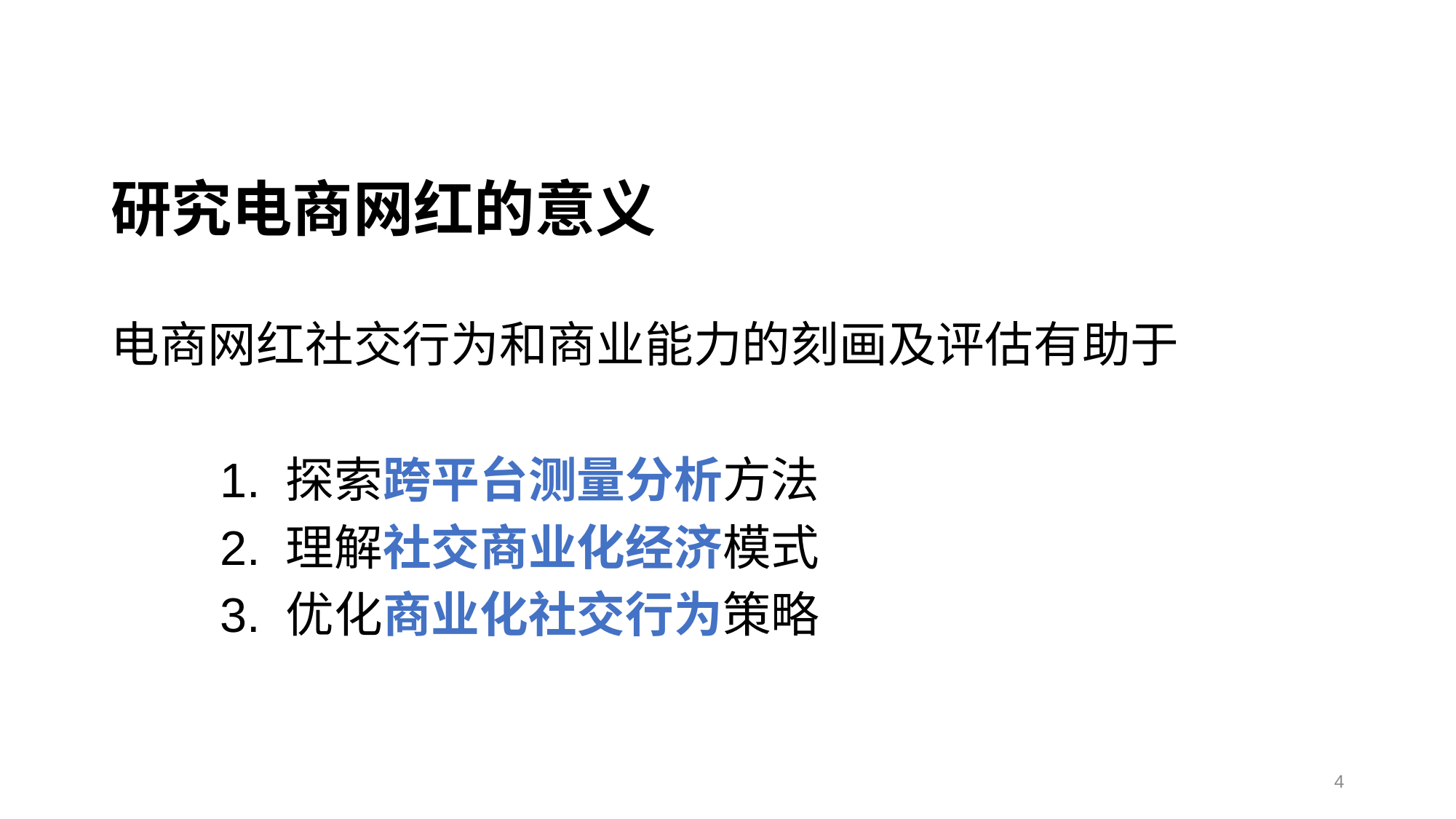

研究电商网红的意义

电商网红社交行为和商业能力的刻画及评估有助于

	1. 探索跨平台测量分析方法
	2. 理解社交商业化经济模式
	3. 优化商业化社交行为策略

4